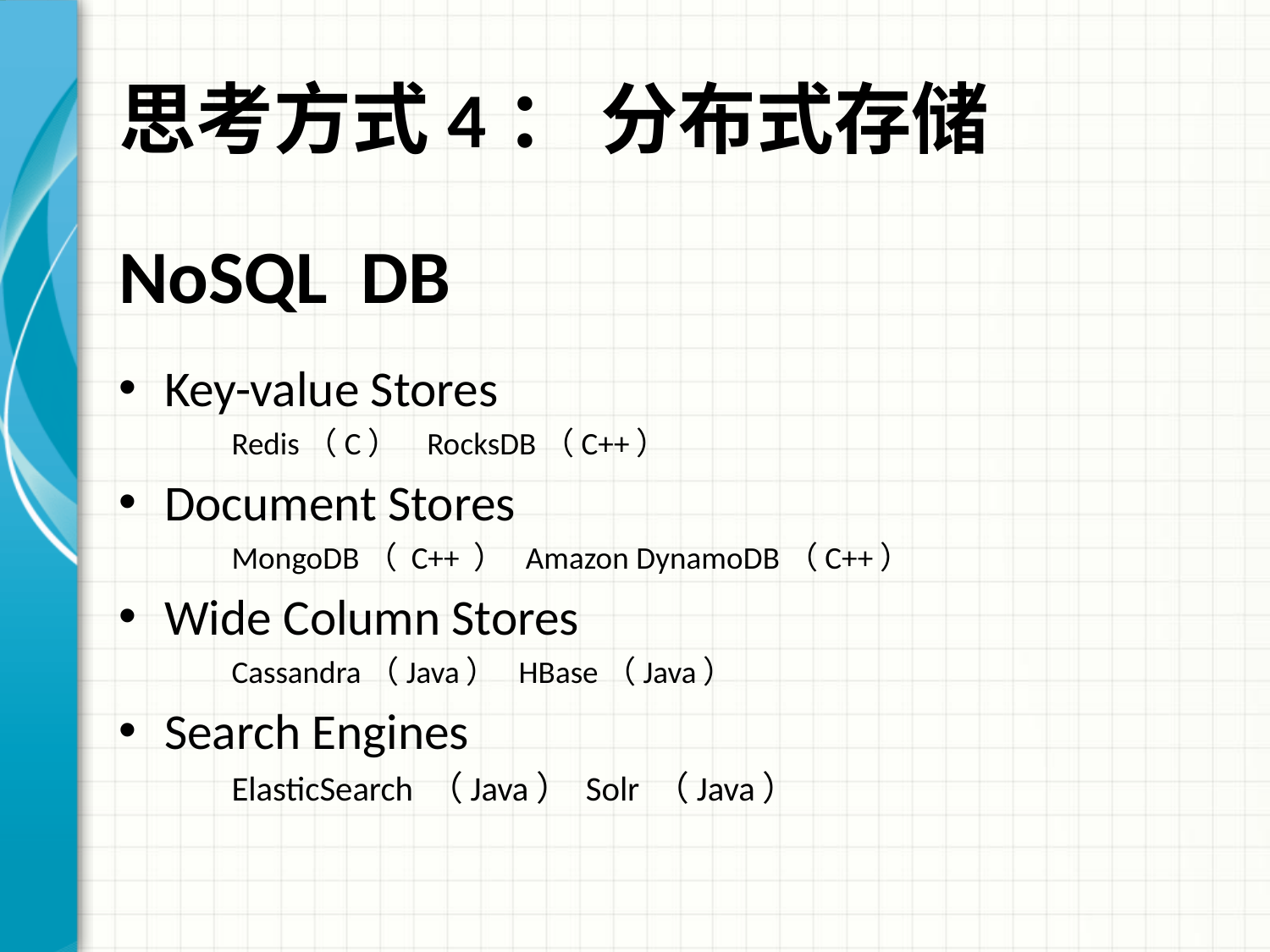

# 思考方式4： 分布式存储
NoSQL  DB

Key-value Stores
	Redis（C）   RocksDB（C++）
Document Stores
	MongoDB（ C++ ）  Amazon DynamoDB（C++）
Wide Column Stores
	Cassandra（Java）  HBase（Java）
Search Engines
 	ElasticSearch （Java） Solr （Java）